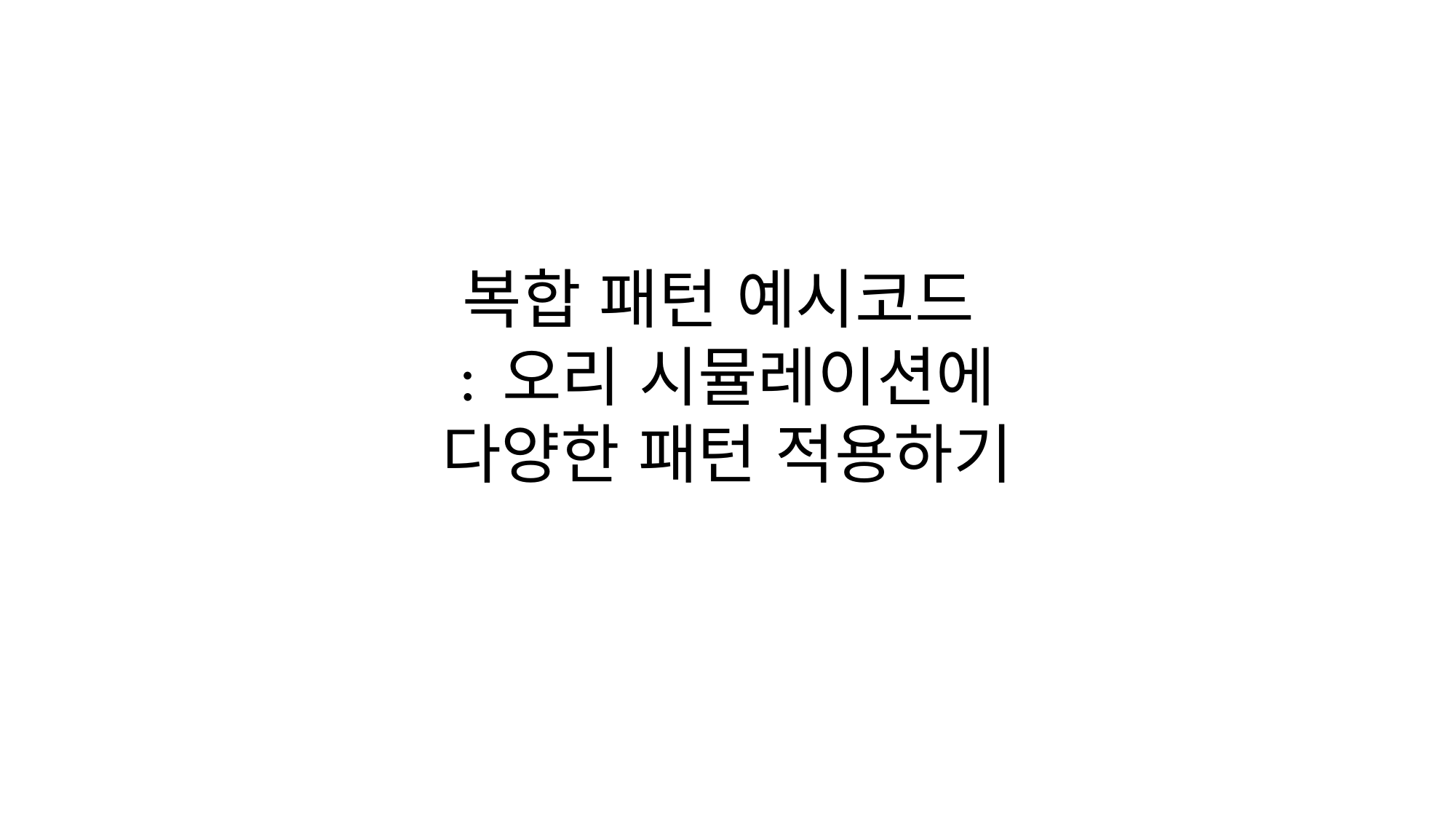

# 복합 패턴 예시코드 : 오리 시뮬레이션에 다양한 패턴 적용하기